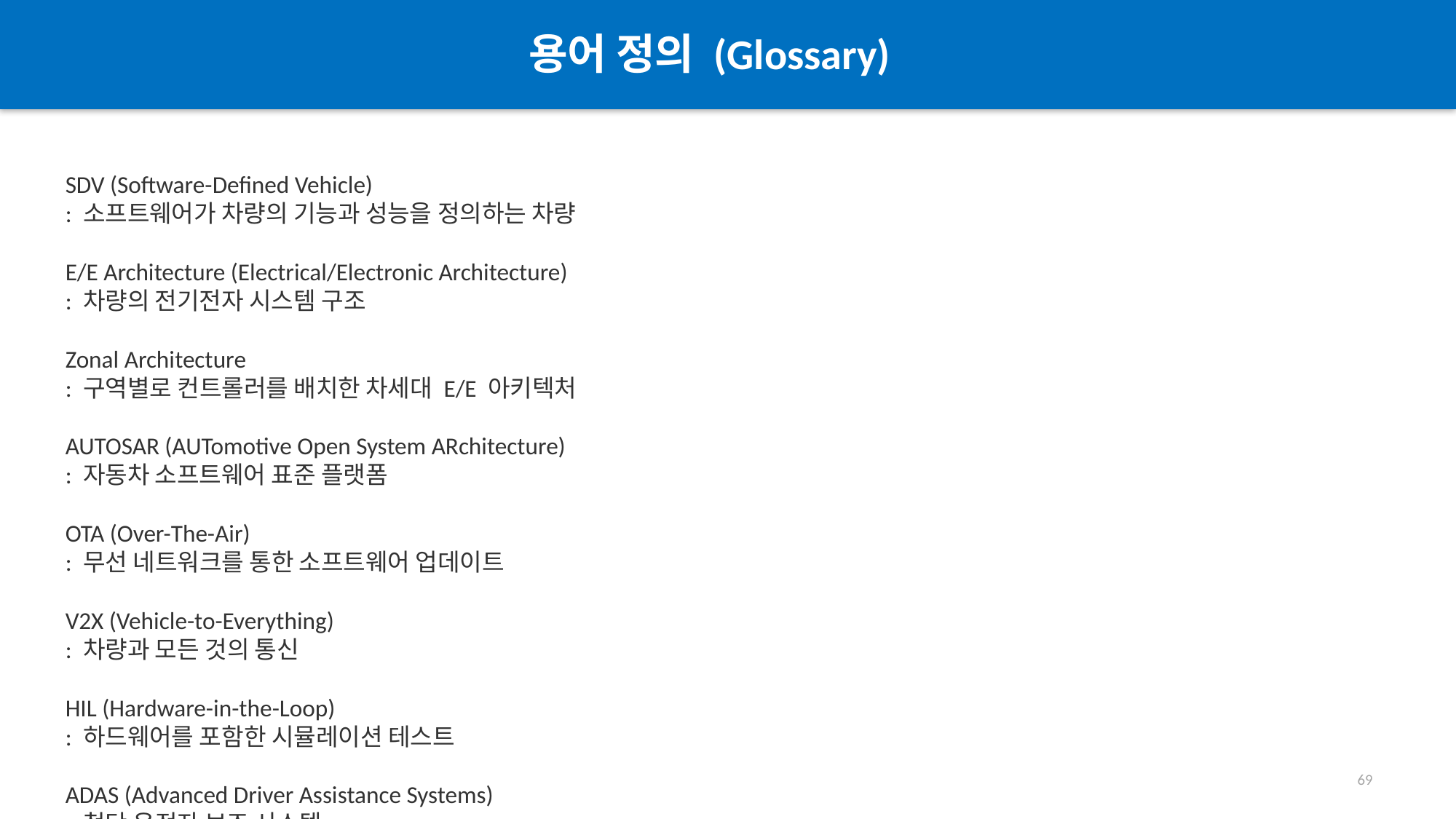

용어 정의 (Glossary)
#
SDV (Software-Defined Vehicle)
: 소프트웨어가 차량의 기능과 성능을 정의하는 차량
E/E Architecture (Electrical/Electronic Architecture)
: 차량의 전기전자 시스템 구조
Zonal Architecture
: 구역별로 컨트롤러를 배치한 차세대 E/E 아키텍처
AUTOSAR (AUTomotive Open System ARchitecture)
: 자동차 소프트웨어 표준 플랫폼
OTA (Over-The-Air)
: 무선 네트워크를 통한 소프트웨어 업데이트
V2X (Vehicle-to-Everything)
: 차량과 모든 것의 통신
HIL (Hardware-in-the-Loop)
: 하드웨어를 포함한 시뮬레이션 테스트
ADAS (Advanced Driver Assistance Systems)
: 첨단 운전자 보조 시스템
69